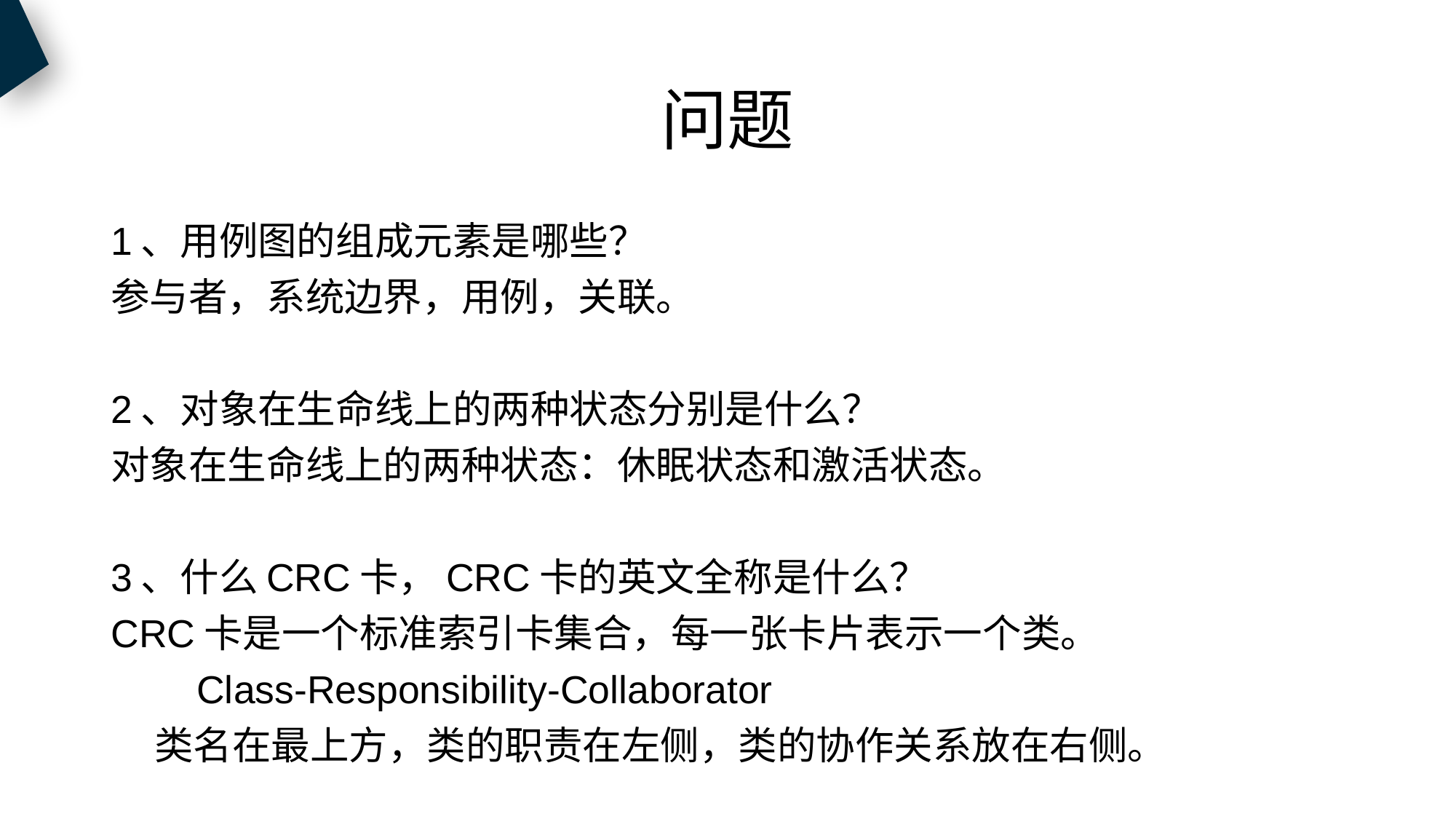

# 问题
1、用例图的组成元素是哪些？
参与者，系统边界，用例，关联。

2、对象在生命线上的两种状态分别是什么？
对象在生命线上的两种状态：休眠状态和激活状态。

3、什么CRC卡，CRC卡的英文全称是什么？
CRC卡是一个标准索引卡集合，每一张卡片表示一个类。
        Class-Responsibility-Collaborator
    类名在最上方，类的职责在左侧，类的协作关系放在右侧。